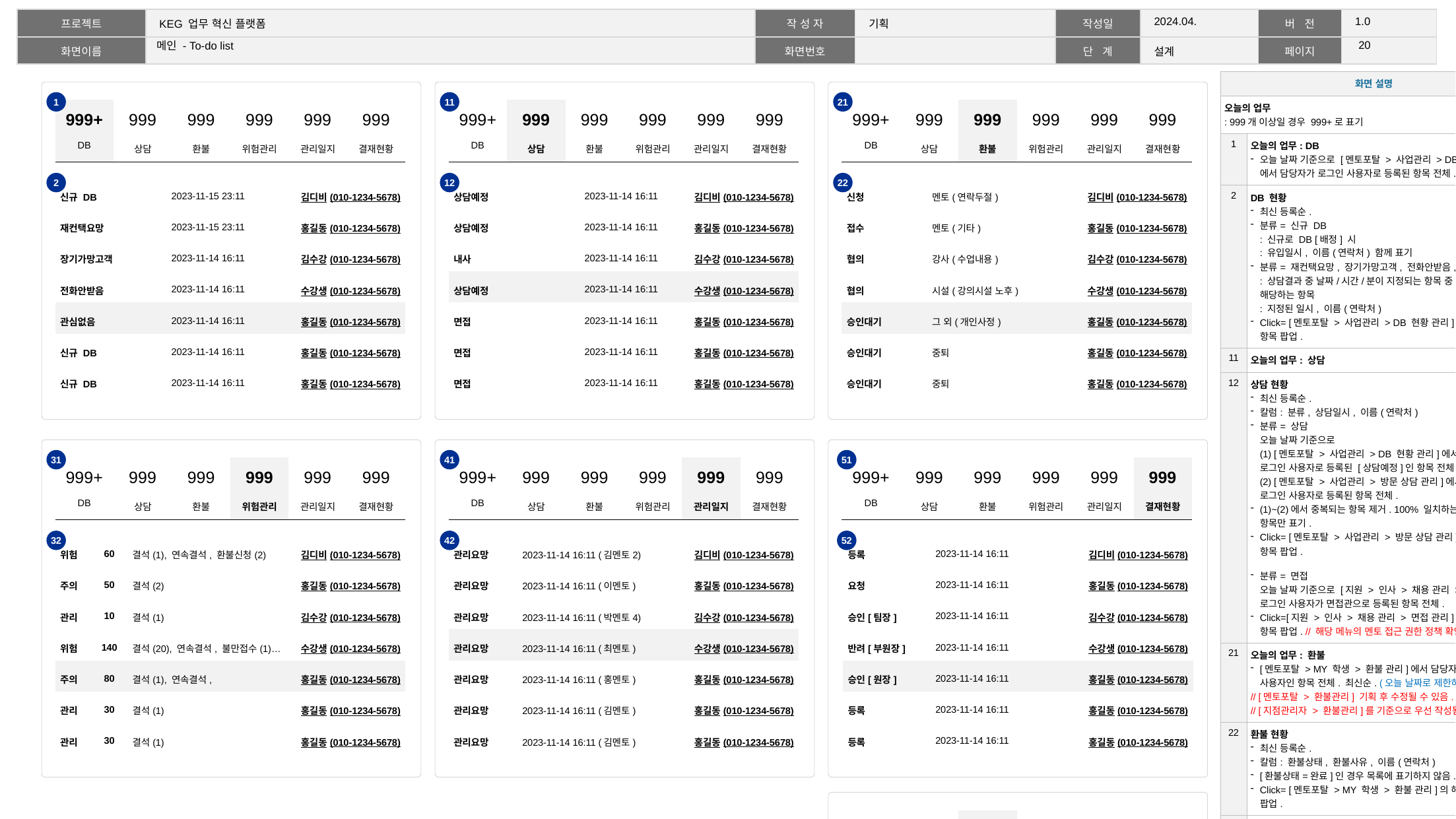

20
# 메인 - To-do list
| 화면 설명 |  |
| --- | --- |
| 오늘의 업무 : 999개 이상일 경우 999+로 표기 |  |
| 1 | 오늘의 업무: DB 오늘 날짜 기준으로 [멘토포탈 > 사업관리 > DB 현황 관리]에서 담당자가 로그인 사용자로 등록된 항목 전체. |
| 2 | DB 현황 최신 등록순. 분류= 신규 DB : 신규로 DB [배정] 시 : 유입일시, 이름(연락처) 함께 표기 분류= 재컨택요망, 장기가망고객, 전화안받음, 관심없음 : 상담결과 중 날짜/시간/분이 지정되는 항목 중 위의 분류값에 해당하는 항목 : 지정된 일시, 이름(연락처) Click= [멘토포탈 > 사업관리 > DB 현황 관리]의 해당 상세 항목 팝업. |
| 11 | 오늘의 업무: 상담 |
| 12 | 상담 현황 최신 등록순. 칼럼: 분류, 상담일시, 이름(연락처) 분류= 상담 오늘 날짜 기준으로 (1) [멘토포탈 > 사업관리 > DB 현황 관리]에서 담당자가 로그인 사용자로 등록된 [상담예정]인 항목 전체. (2) [멘토포탈 > 사업관리 > 방문 상담 관리]에서 담당자가 로그인 사용자로 등록된 항목 전체. (1)~(2)에서 중복되는 항목 제거. 100% 일치하는 경우 (2)번 항목만 표기. Click= [멘토포탈 > 사업관리 > 방문 상담 관리]의 해당 상세 항목 팝업. 분류= 면접 오늘 날짜 기준으로 [지원 > 인사 > 채용 관리 > 면접 관리]에 로그인 사용자가 면접관으로 등록된 항목 전체. Click=[지원 > 인사 > 채용 관리 > 면접 관리]의 해당 상세 항목 팝업. // 해당 메뉴의 멘토 접근 권한 정책 확인 필요. |
| 21 | 오늘의 업무: 환불 [멘토포탈 > MY 학생 > 환불 관리]에서 담당자가 로그인 사용자인 항목 전체. 최신순. (오늘 날짜로 제한하지 않음) // [멘토포탈 > 환불관리] 기획 후 수정될 수 있음. // [지점관리자 > 환불관리]를 기준으로 우선 작성됨. |
| 22 | 환불 현황 최신 등록순. 칼럼: 환불상태, 환불사유, 이름(연락처) [환불상태=완료]인 경우 목록에 표기하지 않음. Click= [멘토포탈 > MY 학생 > 환불 관리]의 해당 상세 항목 팝업. |
| 31 | 오늘의 업무: 위험관리 오늘 날짜 기준으로 [멘토포탈 > MY 학생 > 수강생관리]에서 담당자가 로그인 사용자인 수강생 중 [위험등급] 값이 존재하는 항목. |
| 32 | 위험관리 현황 최신 등록순. 칼럼: 위험등급, 위험합계점수, 위험등급 상세, 이름(연락처) Click= [멘토포탈 > MY 학생 > 수강생 관리]의 해당 수강생 상세 팝업. ※ 위험등급 상세 > [지점 > 수강생 > 수강생 관리]의 내역. > 해당하는 경우에 대해 표기. > 결석(횟수), 연속결석 여부, 불만접수(횟수), 환불신청 여부 |
| 41 | 오늘의 업무: 관리일지 오늘 날짜 기준으로 [멘토포탈 > MY 관리 > 일지정보]에서 담당자가 로그인 사용자인 일지. |
| 42 | 관리일지 현황 최신 등록순. 칼럼: 관리일지 상태, 작성일시(작성자명), 이름(연락처) Click= [멘토포탈 > MY 관리 > 일지정보]의 해당 상세 정보 팝업. |
| 51 | 오늘의 업무: 결재현황 [틀별처리], [환불], [휴학]에 포함된 담당자가 로그인 사용자인 진행중인 결재를 표기 (오늘 날짜로 제한하지 않음) |
| 52 | 결재현황 현황 최신 상태변경순. (동일 결재 문서의 상태가 변경된 경우 최신 목록으로 추가됨) 칼럼: 결재 상태, (완료일 경우 표기하지 않음) Click= [특별처리], [환불], [휴학] 메뉴의 해당 상세 정보 팝업. |
| 99 | 오늘 날짜의 해당 업무가 없을 경우 안내 메시지 표기 |

1
11
21
| 999+ | 999 | 999 | 999 | 999 | 999 |
| --- | --- | --- | --- | --- | --- |
| DB | 상담 | 환불 | 위험관리 | 관리일지 | 결재현황 |
| 999+ | 999 | 999 | 999 | 999 | 999 |
| --- | --- | --- | --- | --- | --- |
| DB | 상담 | 환불 | 위험관리 | 관리일지 | 결재현황 |
| 999+ | 999 | 999 | 999 | 999 | 999 |
| --- | --- | --- | --- | --- | --- |
| DB | 상담 | 환불 | 위험관리 | 관리일지 | 결재현황 |
2
12
22
| 신규 DB | 2023-11-15 23:11 | 김디비(010-1234-5678) |
| --- | --- | --- |
| 재컨택요망 | 2023-11-15 23:11 | 홍길동(010-1234-5678) |
| 장기가망고객 | 2023-11-14 16:11 | 김수강(010-1234-5678) |
| 전화안받음 | 2023-11-14 16:11 | 수강생(010-1234-5678) |
| 관심없음 | 2023-11-14 16:11 | 홍길동(010-1234-5678) |
| 신규 DB | 2023-11-14 16:11 | 홍길동(010-1234-5678) |
| 신규 DB | 2023-11-14 16:11 | 홍길동(010-1234-5678) |
| 상담예정 | 2023-11-14 16:11 | 김디비(010-1234-5678) |
| --- | --- | --- |
| 상담예정 | 2023-11-14 16:11 | 홍길동(010-1234-5678) |
| 내사 | 2023-11-14 16:11 | 김수강(010-1234-5678) |
| 상담예정 | 2023-11-14 16:11 | 수강생(010-1234-5678) |
| 면접 | 2023-11-14 16:11 | 홍길동(010-1234-5678) |
| 면접 | 2023-11-14 16:11 | 홍길동(010-1234-5678) |
| 면접 | 2023-11-14 16:11 | 홍길동(010-1234-5678) |
| 신청 | 멘토(연락두절) | 김디비(010-1234-5678) |
| --- | --- | --- |
| 접수 | 멘토(기타) | 홍길동(010-1234-5678) |
| 협의 | 강사(수업내용) | 김수강(010-1234-5678) |
| 협의 | 시설(강의시설 노후) | 수강생(010-1234-5678) |
| 승인대기 | 그 외(개인사정) | 홍길동(010-1234-5678) |
| 승인대기 | 중퇴 | 홍길동(010-1234-5678) |
| 승인대기 | 중퇴 | 홍길동(010-1234-5678) |

31
41
51
| 999+ | 999 | 999 | 999 | 999 | 999 |
| --- | --- | --- | --- | --- | --- |
| DB | 상담 | 환불 | 위험관리 | 관리일지 | 결재현황 |
| 999+ | 999 | 999 | 999 | 999 | 999 |
| --- | --- | --- | --- | --- | --- |
| DB | 상담 | 환불 | 위험관리 | 관리일지 | 결재현황 |
| 999+ | 999 | 999 | 999 | 999 | 999 |
| --- | --- | --- | --- | --- | --- |
| DB | 상담 | 환불 | 위험관리 | 관리일지 | 결재현황 |
32
42
52
| 위험 | 60 | 결석(1), 연속결석, 환불신청(2) | 김디비(010-1234-5678) |
| --- | --- | --- | --- |
| 주의 | 50 | 결석(2) | 홍길동(010-1234-5678) |
| 관리 | 10 | 결석(1) | 김수강(010-1234-5678) |
| 위험 | 140 | 결석(20), 연속결석, 불만접수(1)… | 수강생(010-1234-5678) |
| 주의 | 80 | 결석(1), 연속결석, | 홍길동(010-1234-5678) |
| 관리 | 30 | 결석(1) | 홍길동(010-1234-5678) |
| 관리 | 30 | 결석(1) | 홍길동(010-1234-5678) |
| 관리요망 | 2023-11-14 16:11 (김멘토2) | 김디비(010-1234-5678) |
| --- | --- | --- |
| 관리요망 | 2023-11-14 16:11 (이멘토) | 홍길동(010-1234-5678) |
| 관리요망 | 2023-11-14 16:11 (박멘토4) | 김수강(010-1234-5678) |
| 관리요망 | 2023-11-14 16:11 (최멘토) | 수강생(010-1234-5678) |
| 관리요망 | 2023-11-14 16:11 (홍멘토) | 홍길동(010-1234-5678) |
| 관리요망 | 2023-11-14 16:11 (김멘토) | 홍길동(010-1234-5678) |
| 관리요망 | 2023-11-14 16:11 (김멘토) | 홍길동(010-1234-5678) |
| 등록 | 2023-11-14 16:11 | 김디비(010-1234-5678) |
| --- | --- | --- |
| 요청 | 2023-11-14 16:11 | 홍길동(010-1234-5678) |
| 승인[팀장] | 2023-11-14 16:11 | 김수강(010-1234-5678) |
| 반려[부원장] | 2023-11-14 16:11 | 수강생(010-1234-5678) |
| 승인[원장] | 2023-11-14 16:11 | 홍길동(010-1234-5678) |
| 등록 | 2023-11-14 16:11 | 홍길동(010-1234-5678) |
| 등록 | 2023-11-14 16:11 | 홍길동(010-1234-5678) |

| 999+ | 999 | 999 | 999 | 999 | 999 |
| --- | --- | --- | --- | --- | --- |
| DB | 상담 | 환불 | 위험관리 | 관리일지 | 결재현황 |
|  |  |  |
| --- | --- | --- |
|  |  |  |
| 오늘 날짜의 해당 업무가 없습니다. |  |  |
|  |  |  |
|  |  |  |
|  |  |  |
99
+ 더보기